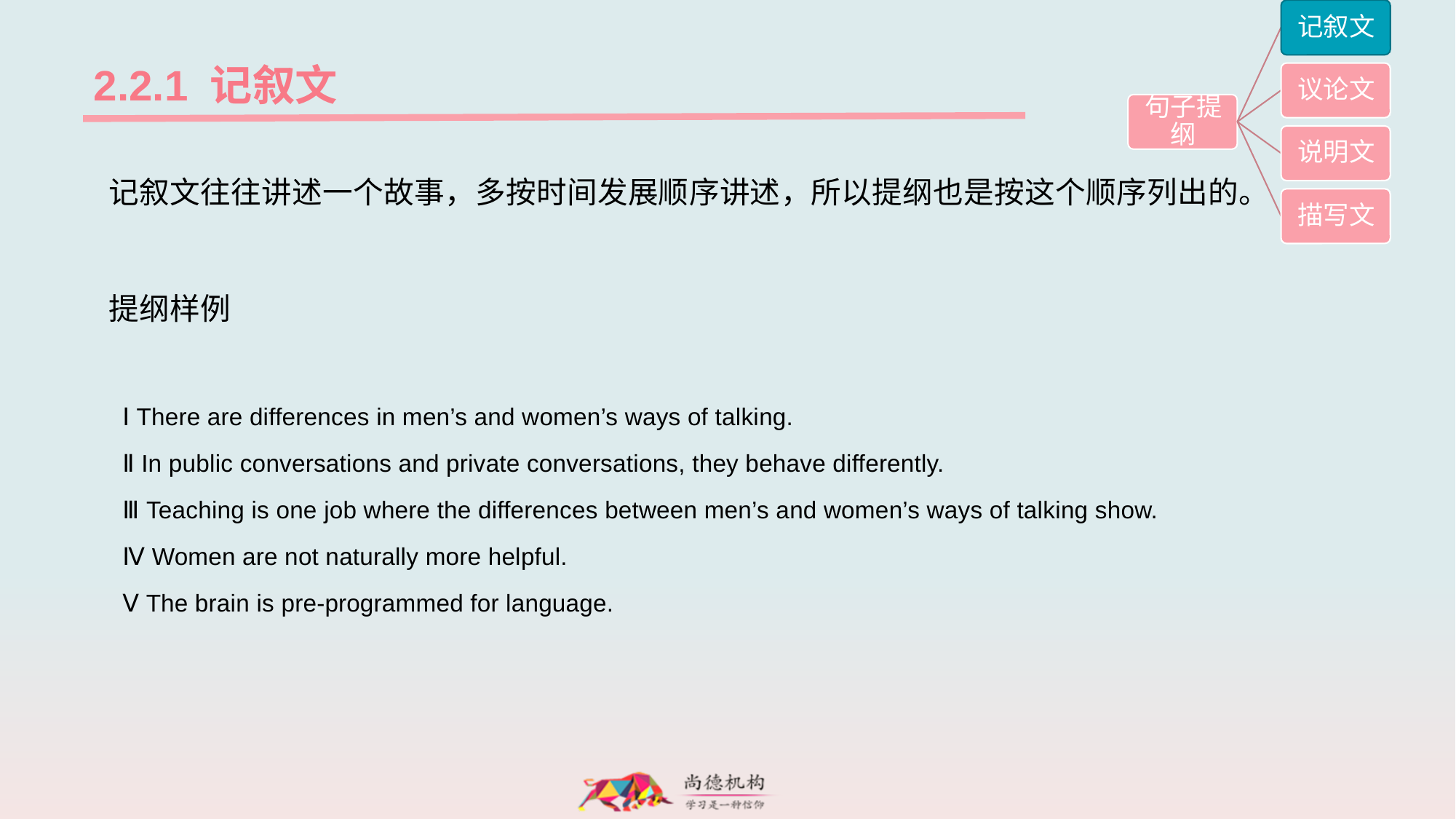

句子提纲

记叙文

议论文

说明文

描写文
2.2.1 记叙文
	记叙文往往讲述一个故事，多按时间发展顺序讲述，所以提纲也是按这个顺序列出的。

	提纲样例

Ⅰ There are differences in men’s and women’s ways of talking.
Ⅱ In public conversations and private conversations, they behave differently.
Ⅲ Teaching is one job where the differences between men’s and women’s ways of talking show.
Ⅳ Women are not naturally more helpful.
Ⅴ The brain is pre-programmed for language.